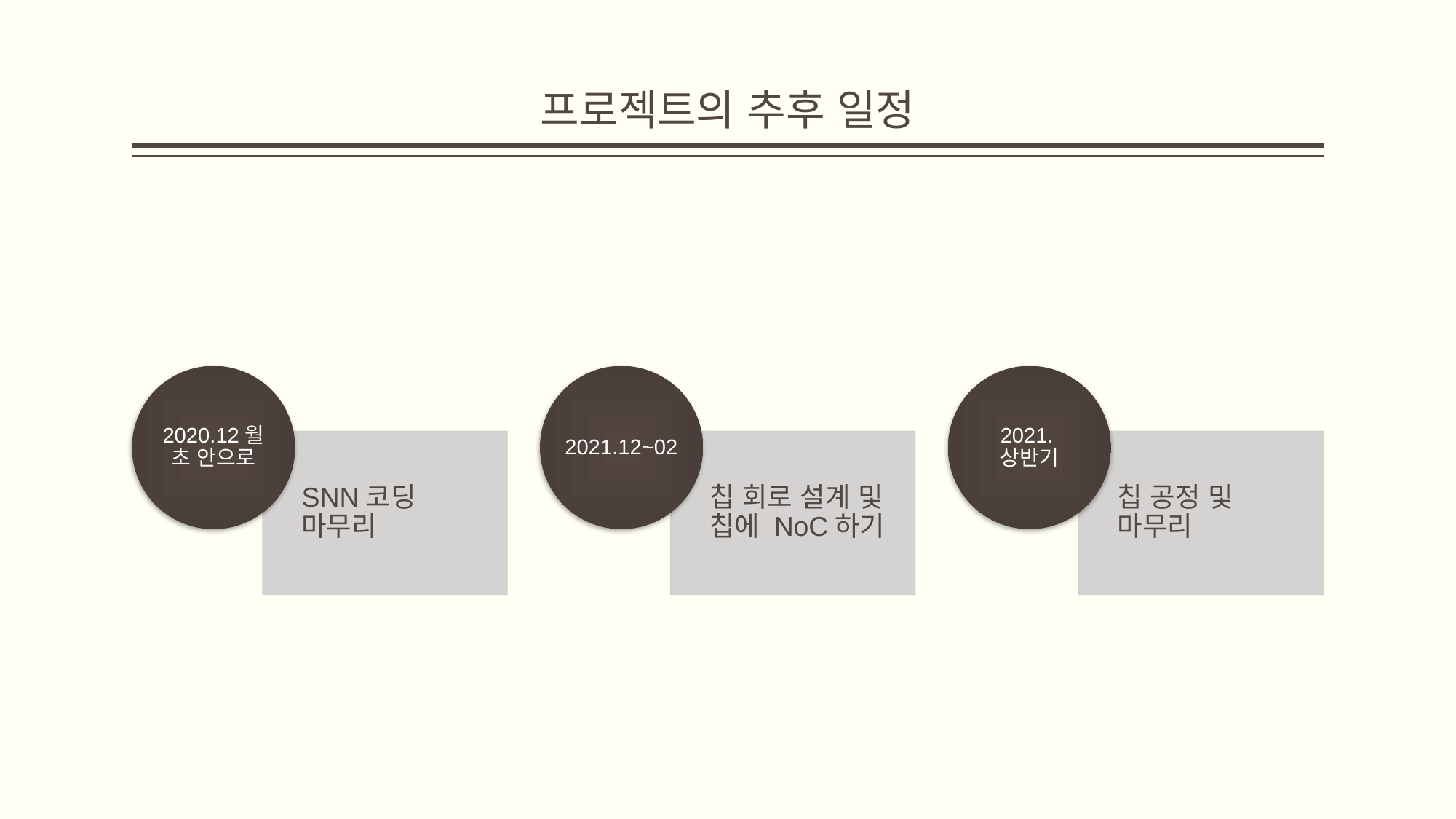

# 프로젝트의 추후 일정
SNN코딩 마무리
2020.12월 초 안으로
칩 회로 설계 및 칩에 NoC하기
2021.12~02
칩 공정 및 마무리
2021.상반기